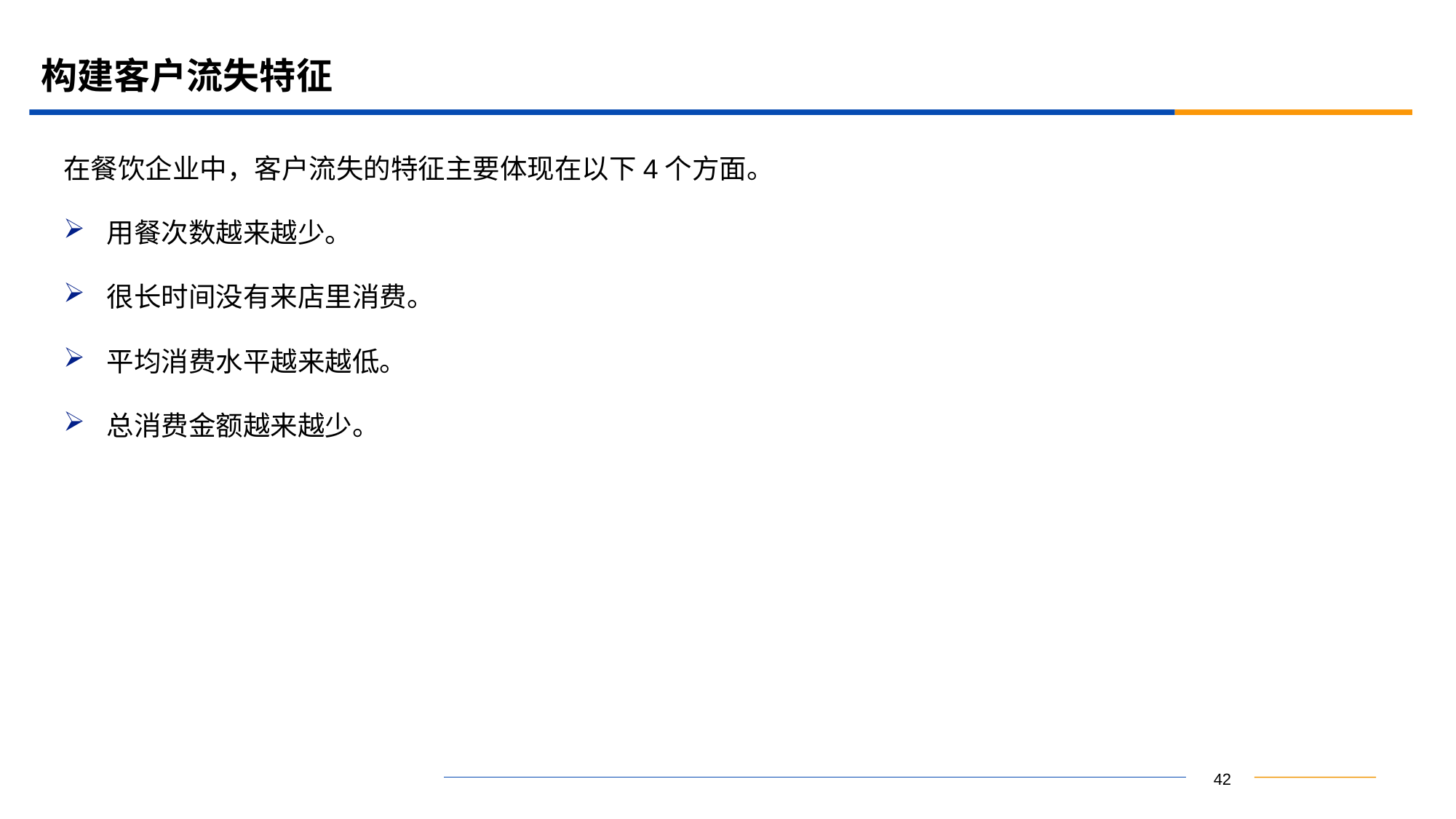

# 构建客户流失特征
在餐饮企业中，客户流失的特征主要体现在以下4个方面。
用餐次数越来越少。
很长时间没有来店里消费。
平均消费水平越来越低。
总消费金额越来越少。